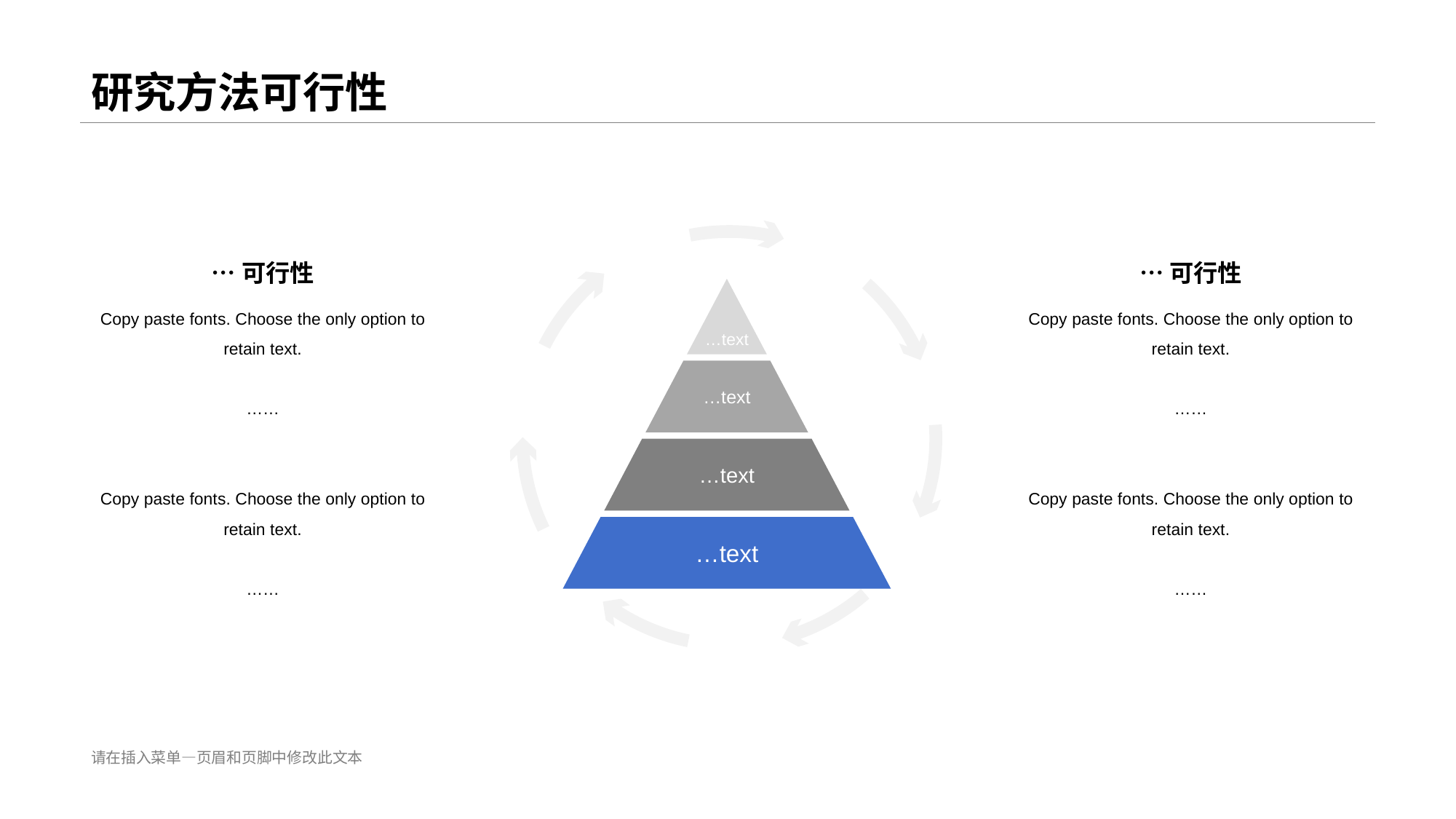

# 研究方法可行性

…可行性
Copy paste fonts. Choose the only option to retain text.

……

Copy paste fonts. Choose the only option to retain text.

……
…可行性
Copy paste fonts. Choose the only option to retain text.

……

Copy paste fonts. Choose the only option to retain text.

……
…text
…text
…text
…text
请在插入菜单—页眉和页脚中修改此文本
12